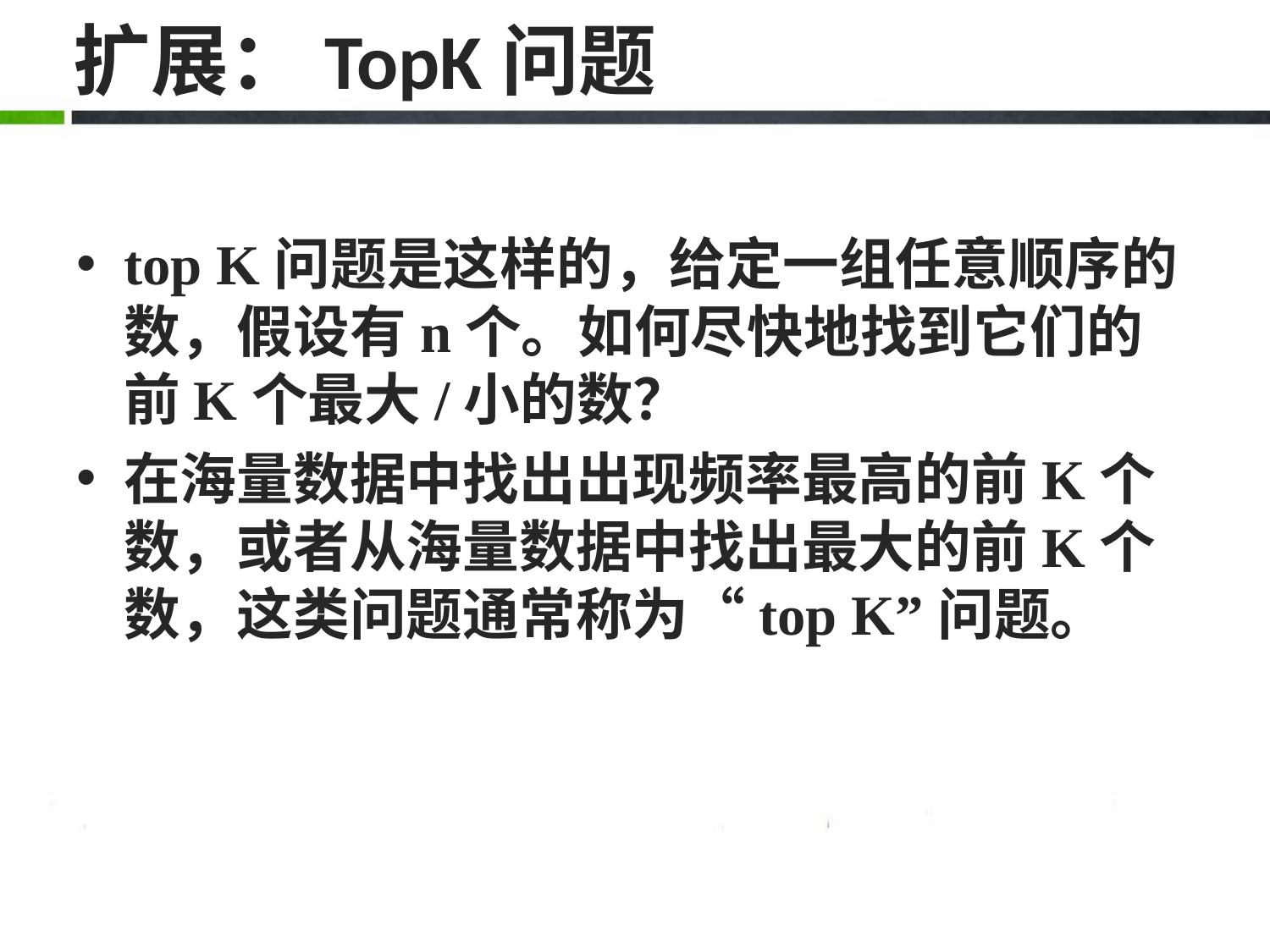

# 扩展：TopK问题
top K问题是这样的，给定一组任意顺序的数，假设有n个。如何尽快地找到它们的前K个最大/小的数？
在海量数据中找出出现频率最高的前K个数，或者从海量数据中找出最大的前K个数，这类问题通常称为“top K”问题。